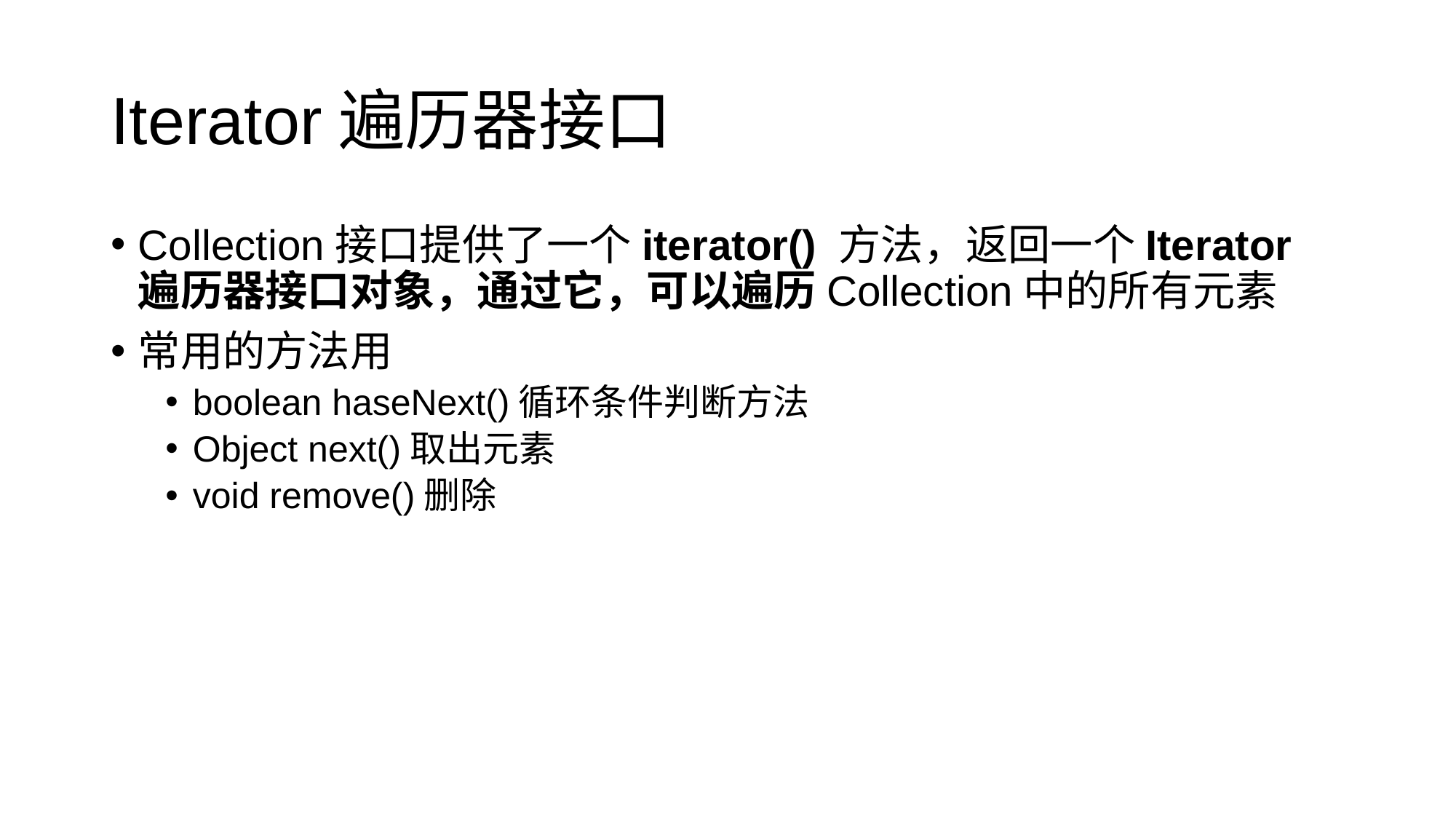

# Iterator遍历器接口
Collection接口提供了一个iterator() 方法，返回一个Iterator遍历器接口对象，通过它，可以遍历Collection中的所有元素
常用的方法用
boolean haseNext()循环条件判断方法
Object next()取出元素
void remove()删除

36